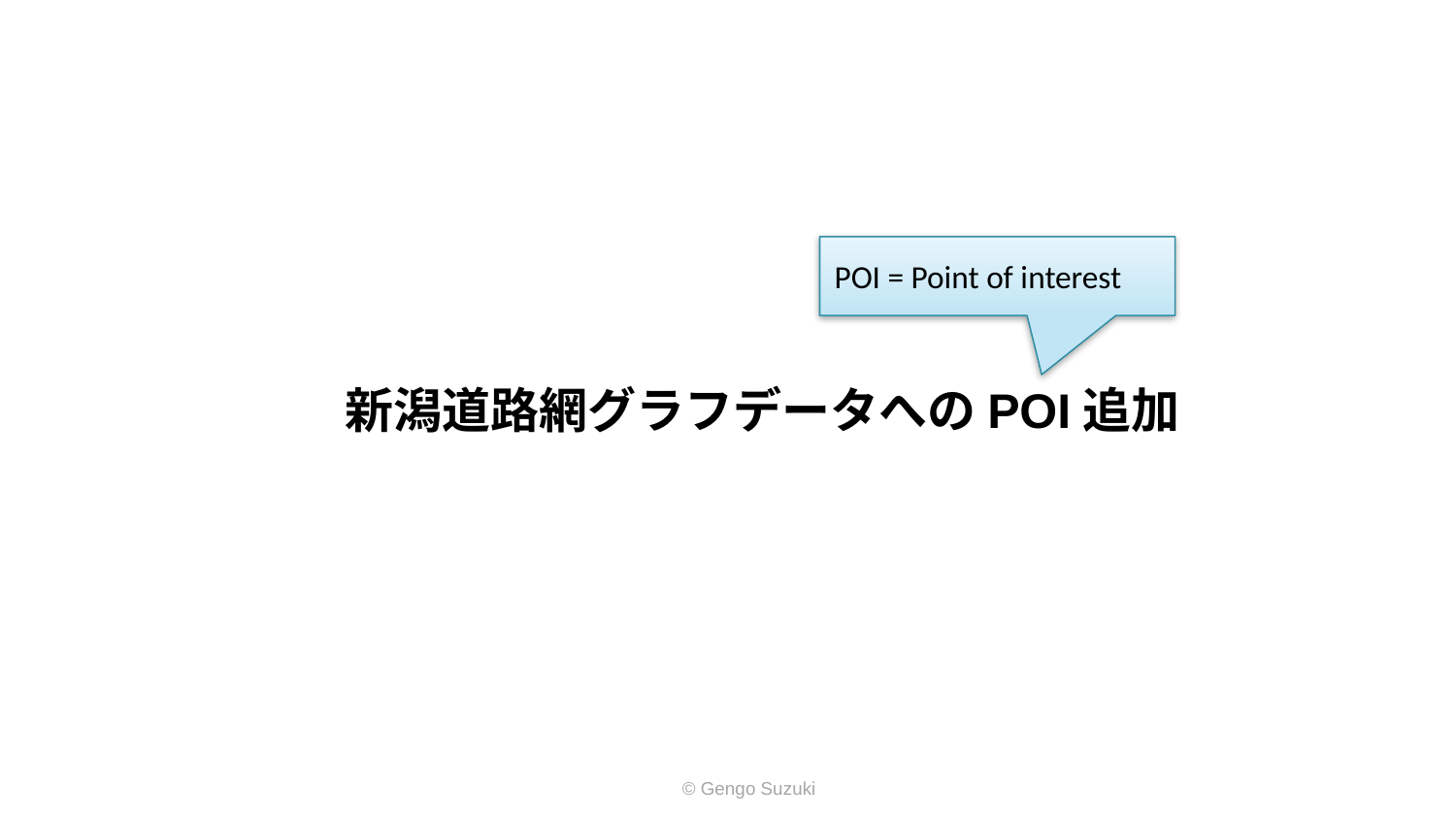

POI = Point of interest
# 新潟道路網グラフデータへのPOI追加